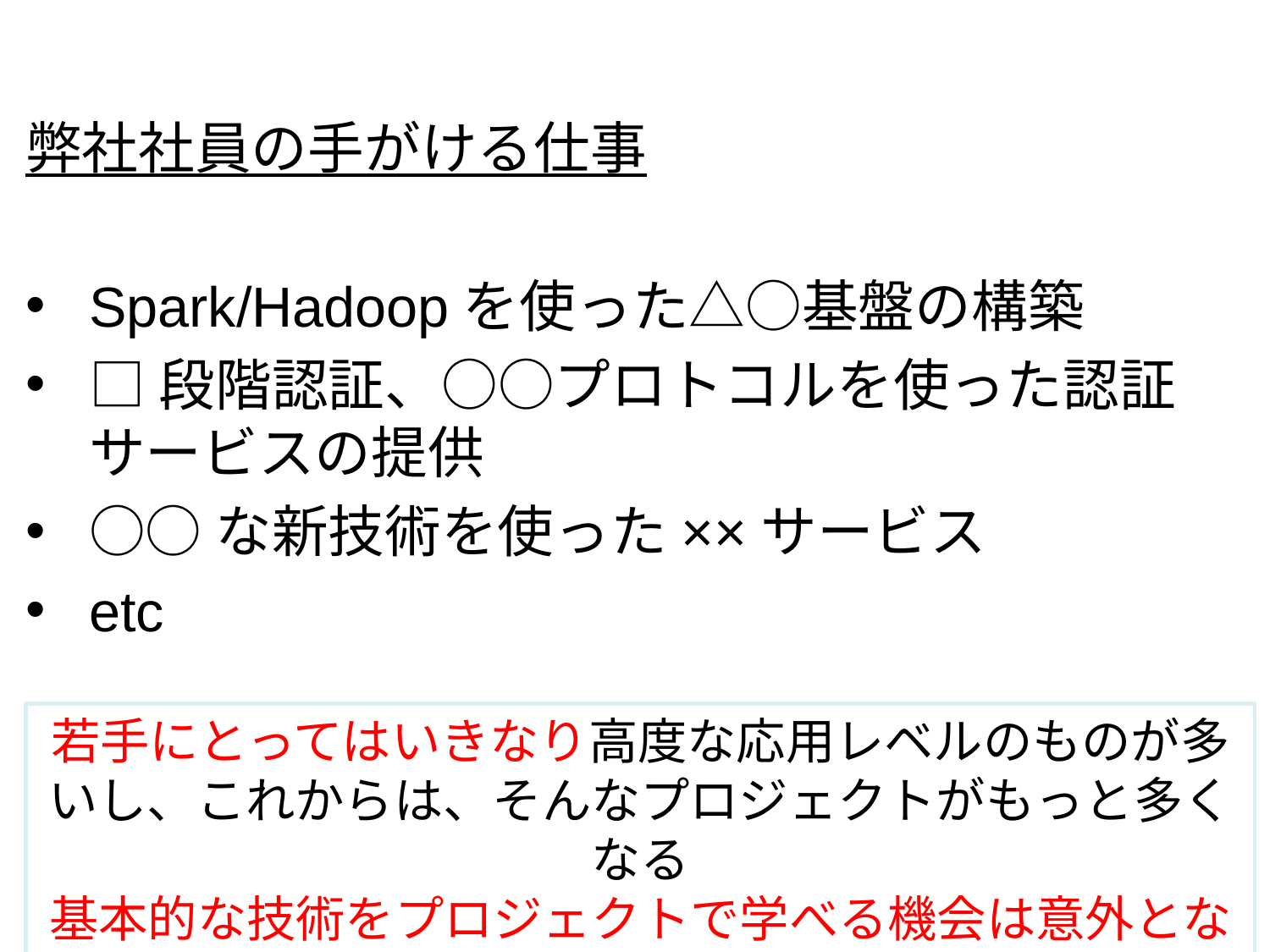

弊社社員の手がける仕事

Spark/Hadoopを使った△○基盤の構築
□段階認証、○○プロトコルを使った認証サービスの提供
○○な新技術を使った××サービス
etc

若手にとってはいきなり高度な応用レベルのものが多いし、これからは、そんなプロジェクトがもっと多くなる
基本的な技術をプロジェクトで学べる機会は意外とない。